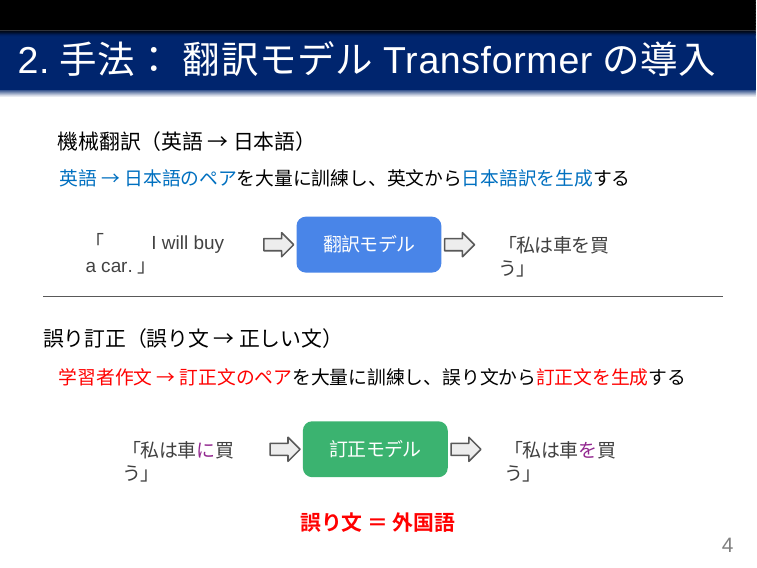

2.手法： 翻訳モデルTransformerの導入

機械翻訳（英語 → 日本語）
英語 → 日本語のペアを大量に訓練し、英文から日本語訳を生成する

「　　　 I will buy a car.」
翻訳モデル

「私は車を買う」

誤り訂正（誤り文 → 正しい文）
学習者作文 → 訂正文のペアを大量に訓練し、誤り文から訂正文を生成する

訂正モデル

「私は車を買う」
「私は車に買う」
誤り文 ＝ 外国語
4